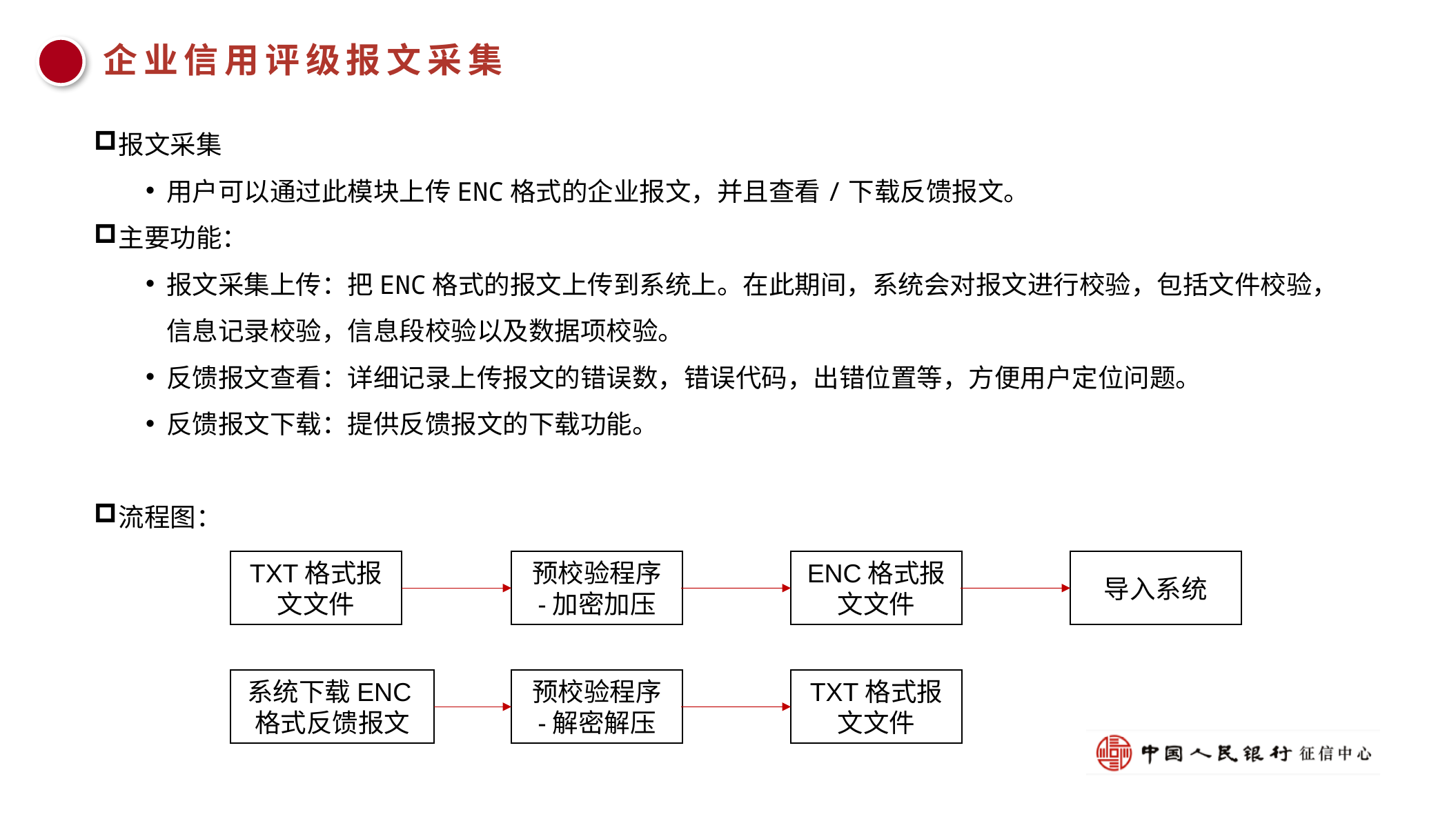

企业信用评级报文采集
报文采集
用户可以通过此模块上传ENC格式的企业报文，并且查看/下载反馈报文。
主要功能：
报文采集上传：把ENC格式的报文上传到系统上。在此期间，系统会对报文进行校验，包括文件校验，信息记录校验，信息段校验以及数据项校验。
反馈报文查看：详细记录上传报文的错误数，错误代码，出错位置等，方便用户定位问题。
反馈报文下载：提供反馈报文的下载功能。

流程图：

TXT格式报文文件
预校验程序
-加密加压
ENC格式报文文件
导入系统
系统下载ENC格式反馈报文
预校验程序
-解密解压
TXT格式报文文件